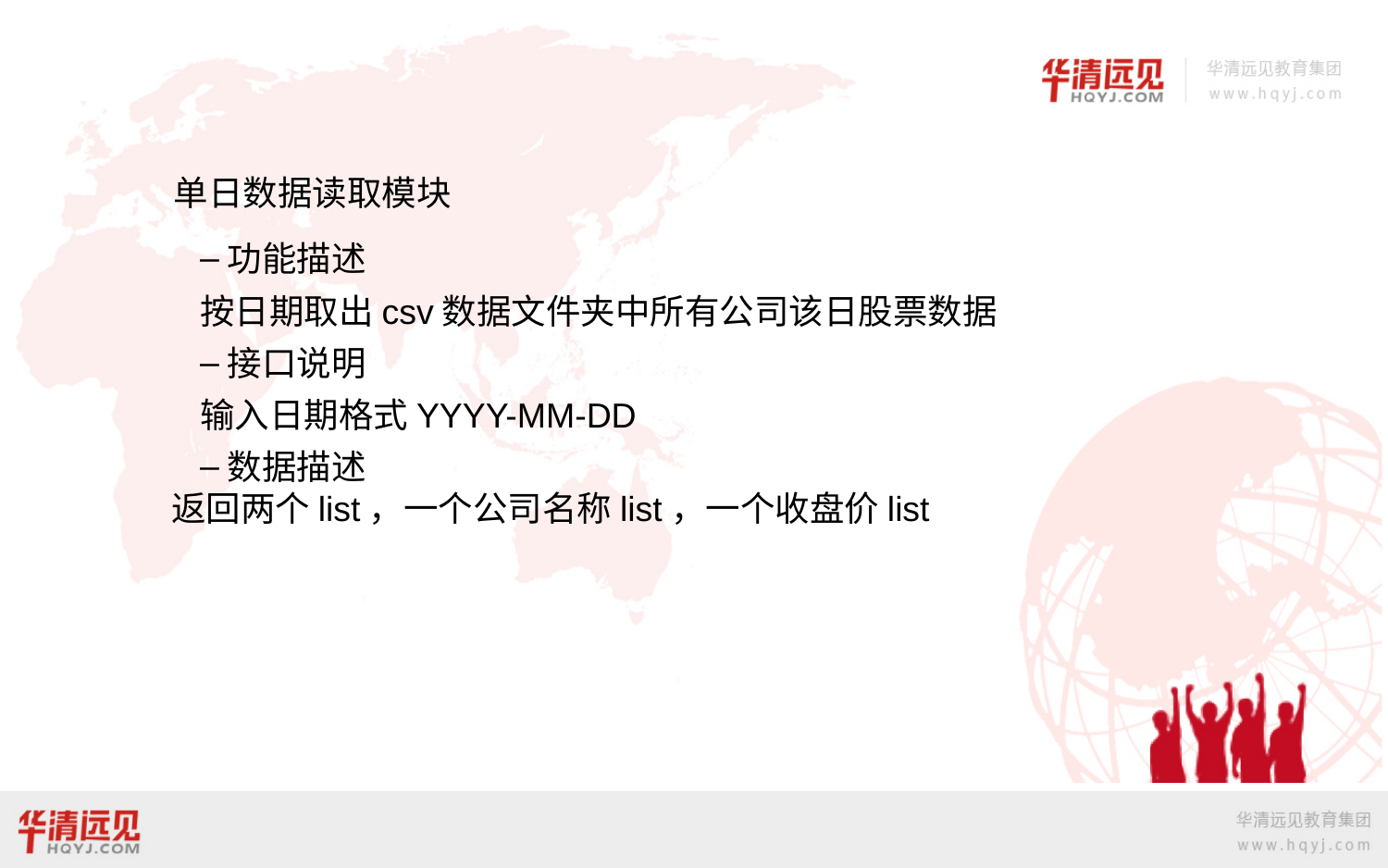

单日数据读取模块
功能描述
按日期取出csv数据文件夹中所有公司该日股票数据
接口说明
输入日期格式YYYY-MM-DD
数据描述
   返回两个list，一个公司名称list，一个收盘价list